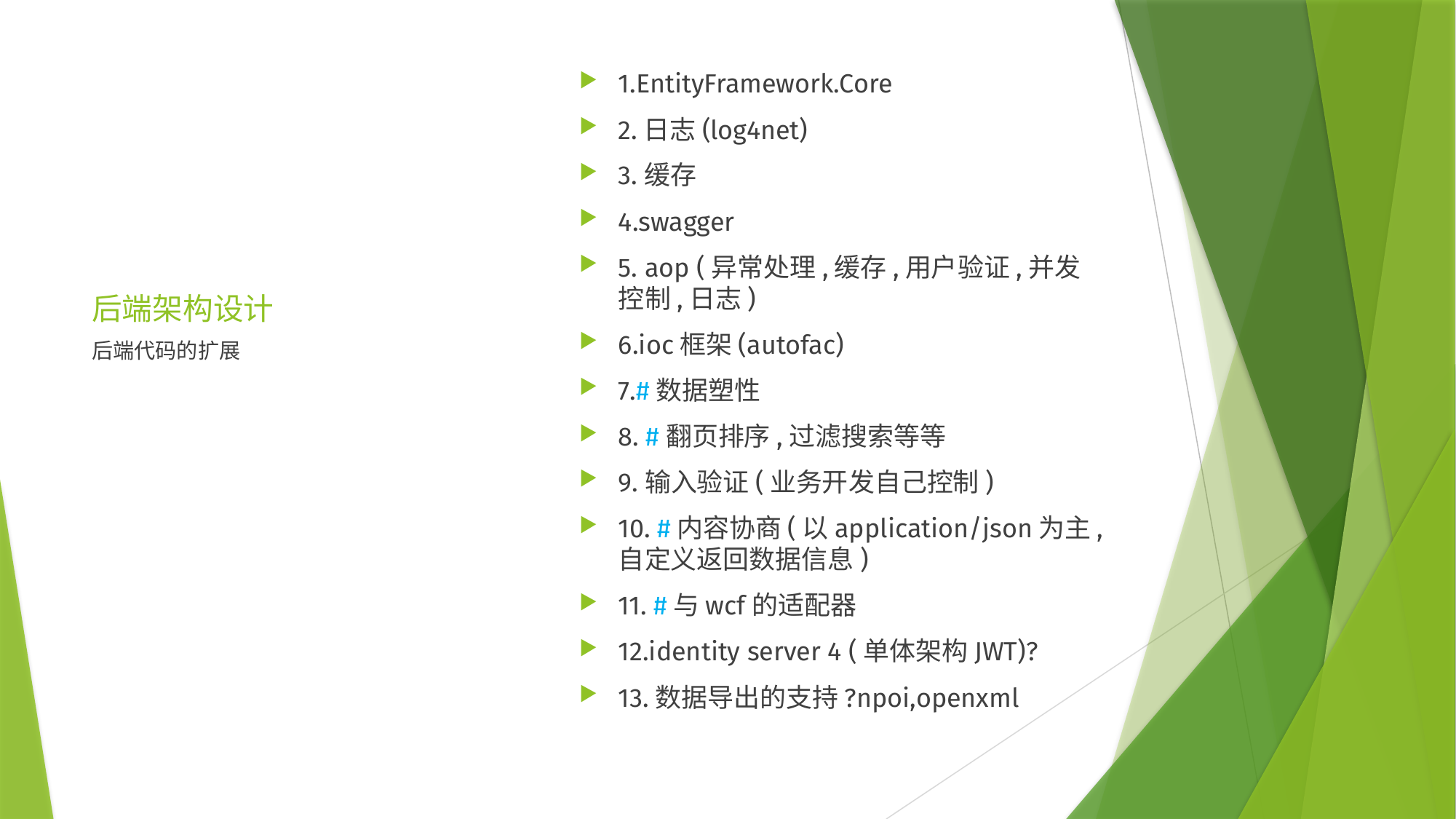

1.EntityFramework.Core
2.日志(log4net)
3.缓存
4.swagger
5. aop (异常处理,缓存,用户验证,并发控制,日志)
6.ioc框架(autofac)
7.#数据塑性
8. #翻页排序,过滤搜索等等
9.输入验证(业务开发自己控制)
10. #内容协商(以application/json为主,自定义返回数据信息)
11. #与wcf的适配器
12.identity server 4 (单体架构JWT)?
13.数据导出的支持?npoi,openxml
# 后端架构设计
后端代码的扩展